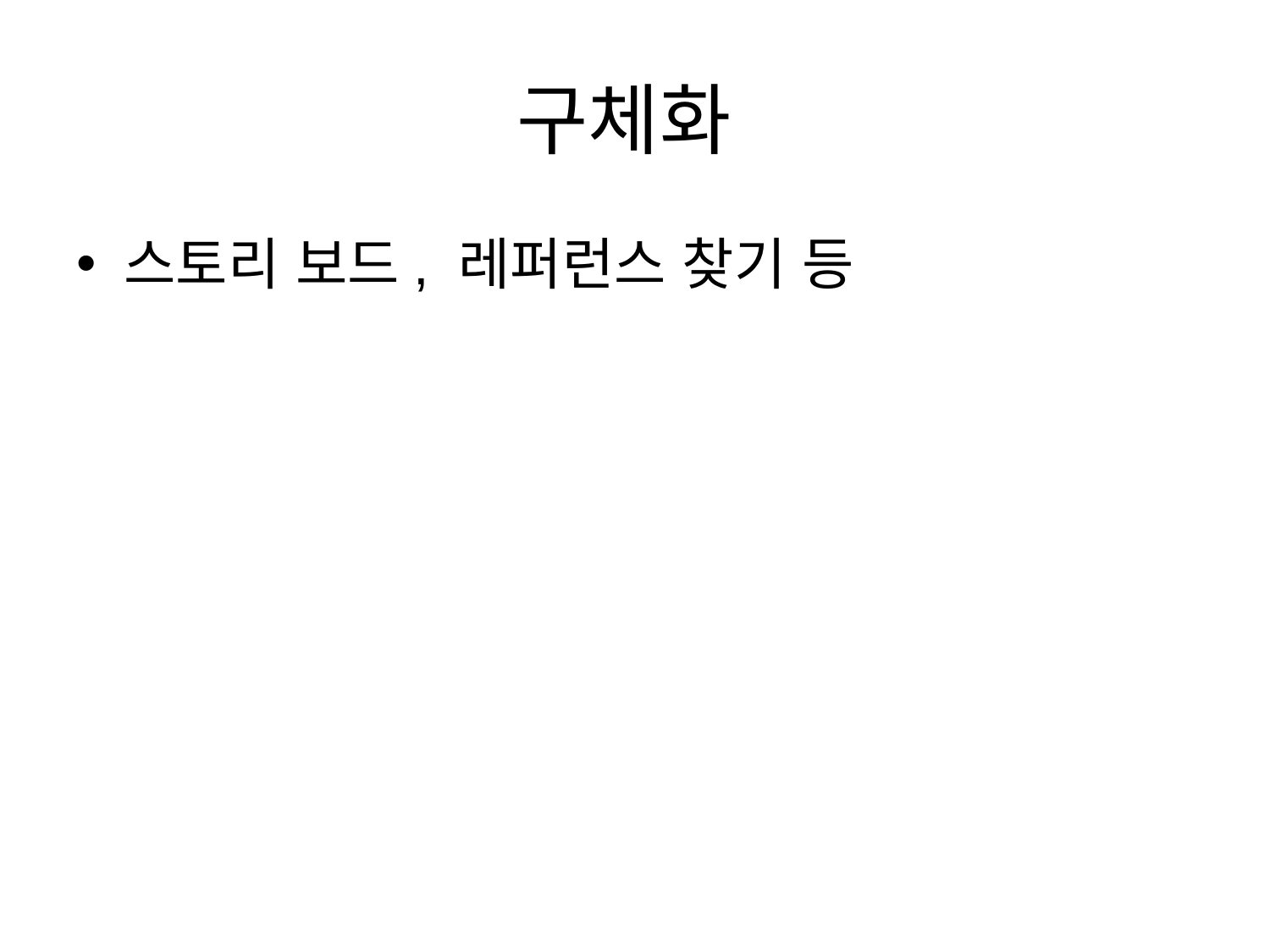

# 구체화
스토리 보드, 레퍼런스 찾기 등